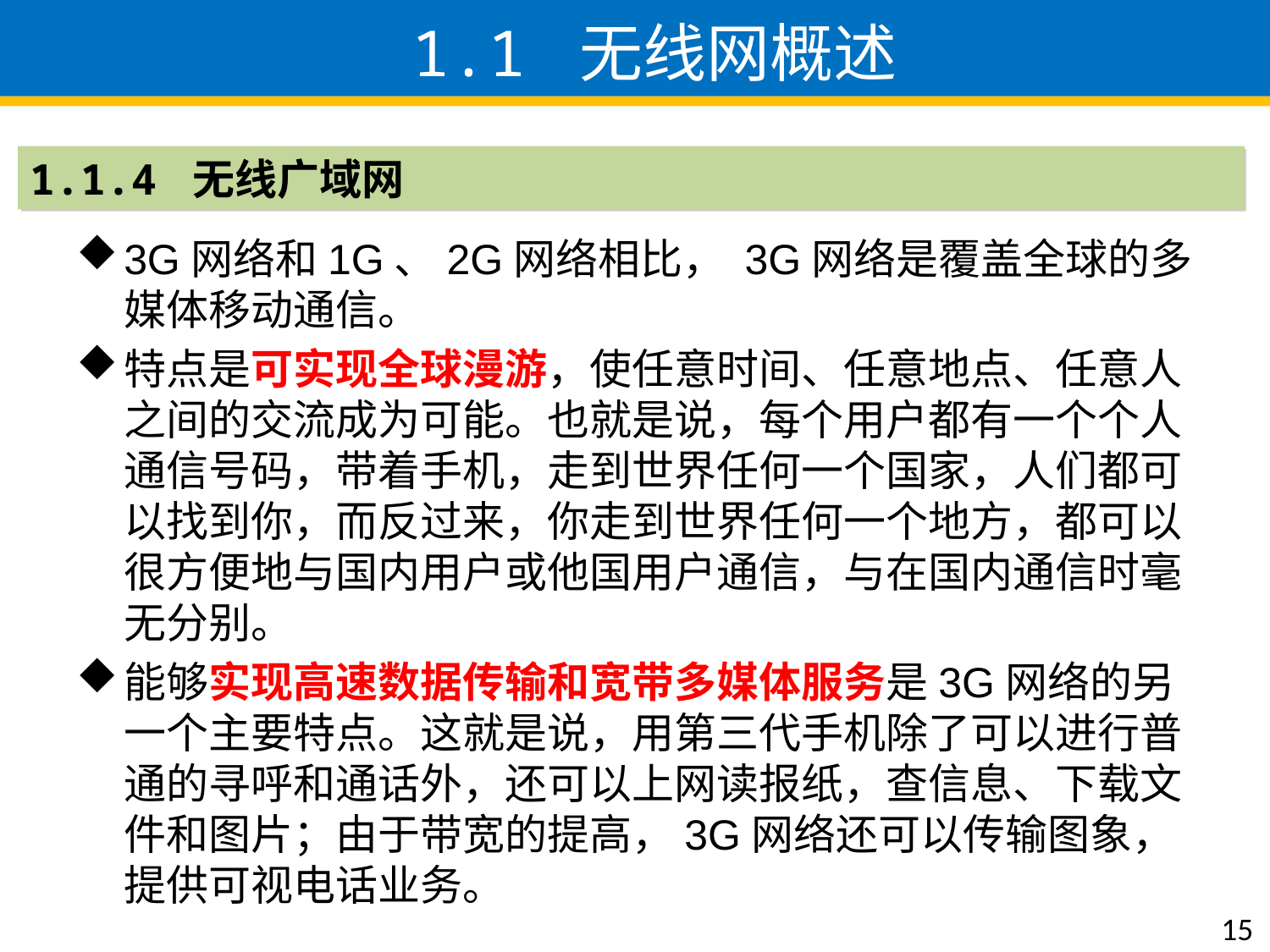

# 1.1 无线网概述
1.1.4 无线广域网
3G网络和1G、2G网络相比， 3G网络是覆盖全球的多媒体移动通信。
特点是可实现全球漫游，使任意时间、任意地点、任意人之间的交流成为可能。也就是说，每个用户都有一个个人通信号码，带着手机，走到世界任何一个国家，人们都可以找到你，而反过来，你走到世界任何一个地方，都可以很方便地与国内用户或他国用户通信，与在国内通信时毫无分别。
能够实现高速数据传输和宽带多媒体服务是3G网络的另一个主要特点。这就是说，用第三代手机除了可以进行普通的寻呼和通话外，还可以上网读报纸，查信息、下载文件和图片；由于带宽的提高，3G网络还可以传输图象，提供可视电话业务。
15